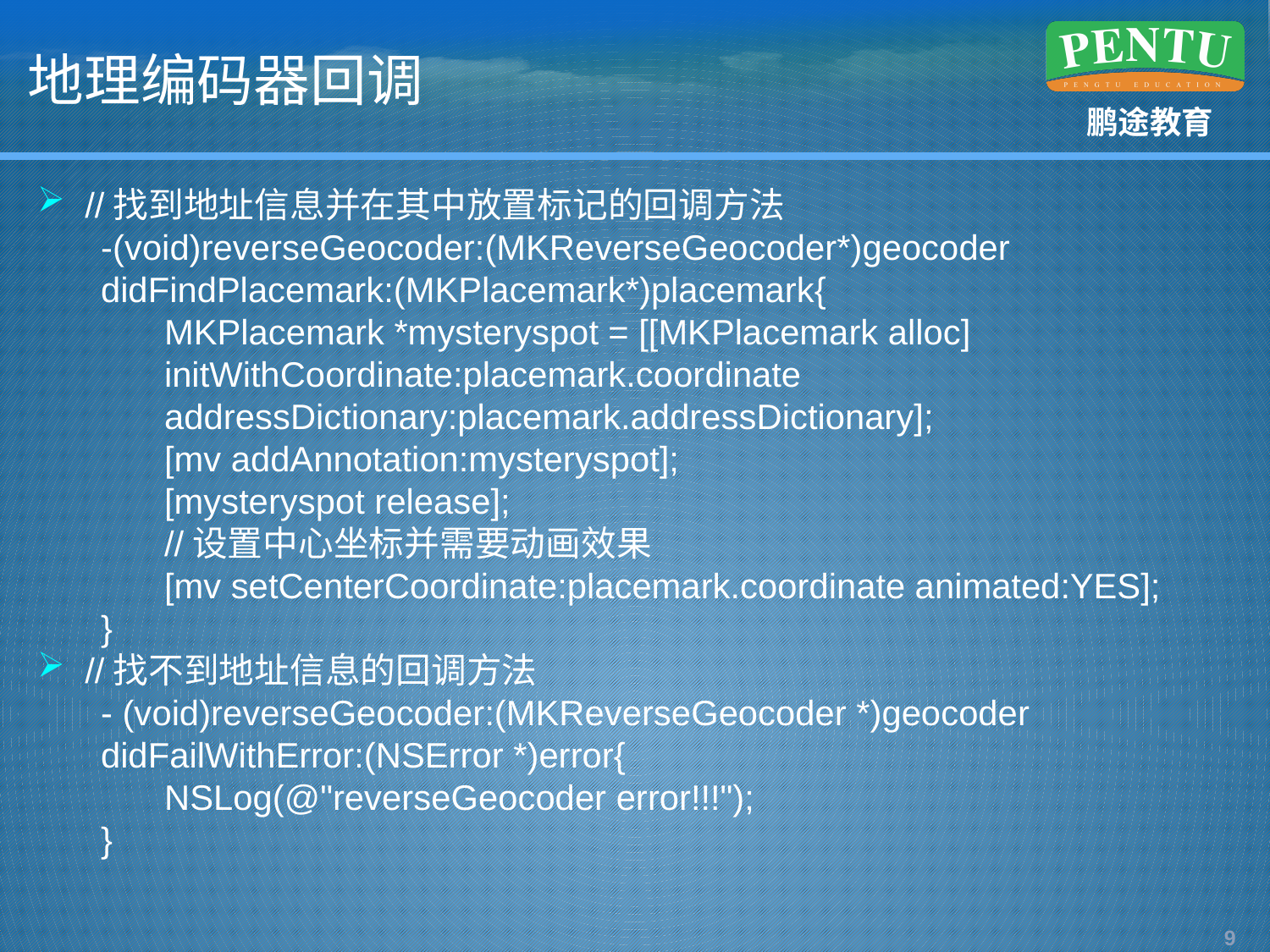

# 地理编码器回调
//找到地址信息并在其中放置标记的回调方法
-(void)reverseGeocoder:(MKReverseGeocoder*)geocoder didFindPlacemark:(MKPlacemark*)placemark{
MKPlacemark *mysteryspot = [[MKPlacemark alloc] initWithCoordinate:placemark.coordinate
addressDictionary:placemark.addressDictionary];
[mv addAnnotation:mysteryspot];
[mysteryspot release];
//设置中心坐标并需要动画效果
[mv setCenterCoordinate:placemark.coordinate animated:YES];
}
//找不到地址信息的回调方法
- (void)reverseGeocoder:(MKReverseGeocoder *)geocoder didFailWithError:(NSError *)error{
NSLog(@"reverseGeocoder error!!!");
}
9